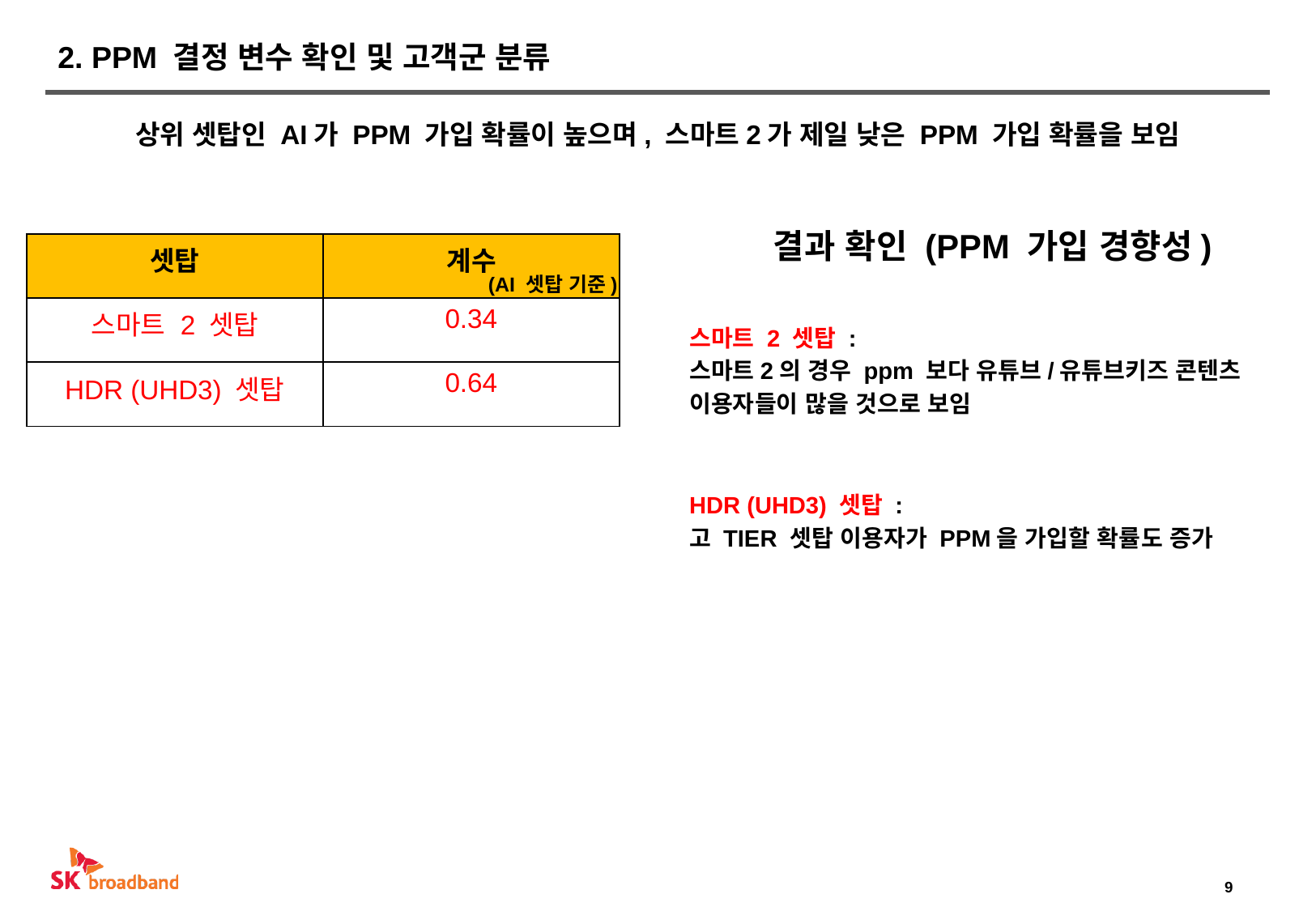

# 2. PPM 결정 변수 확인 및 고객군 분류
상위 셋탑인 AI가 PPM 가입 확률이 높으며, 스마트2가 제일 낮은 PPM 가입 확률을 보임
결과 확인 (PPM 가입 경향성)
| 셋탑 | 계수 |
| --- | --- |
| 스마트 2 셋탑 | 0.34 |
| HDR (UHD3) 셋탑 | 0.64 |
(AI 셋탑 기준)
스마트 2 셋탑 :
스마트2의 경우 ppm 보다 유튜브/유튜브키즈 콘텐츠
이용자들이 많을 것으로 보임
HDR (UHD3) 셋탑 :
고 TIER 셋탑 이용자가 PPM을 가입할 확률도 증가